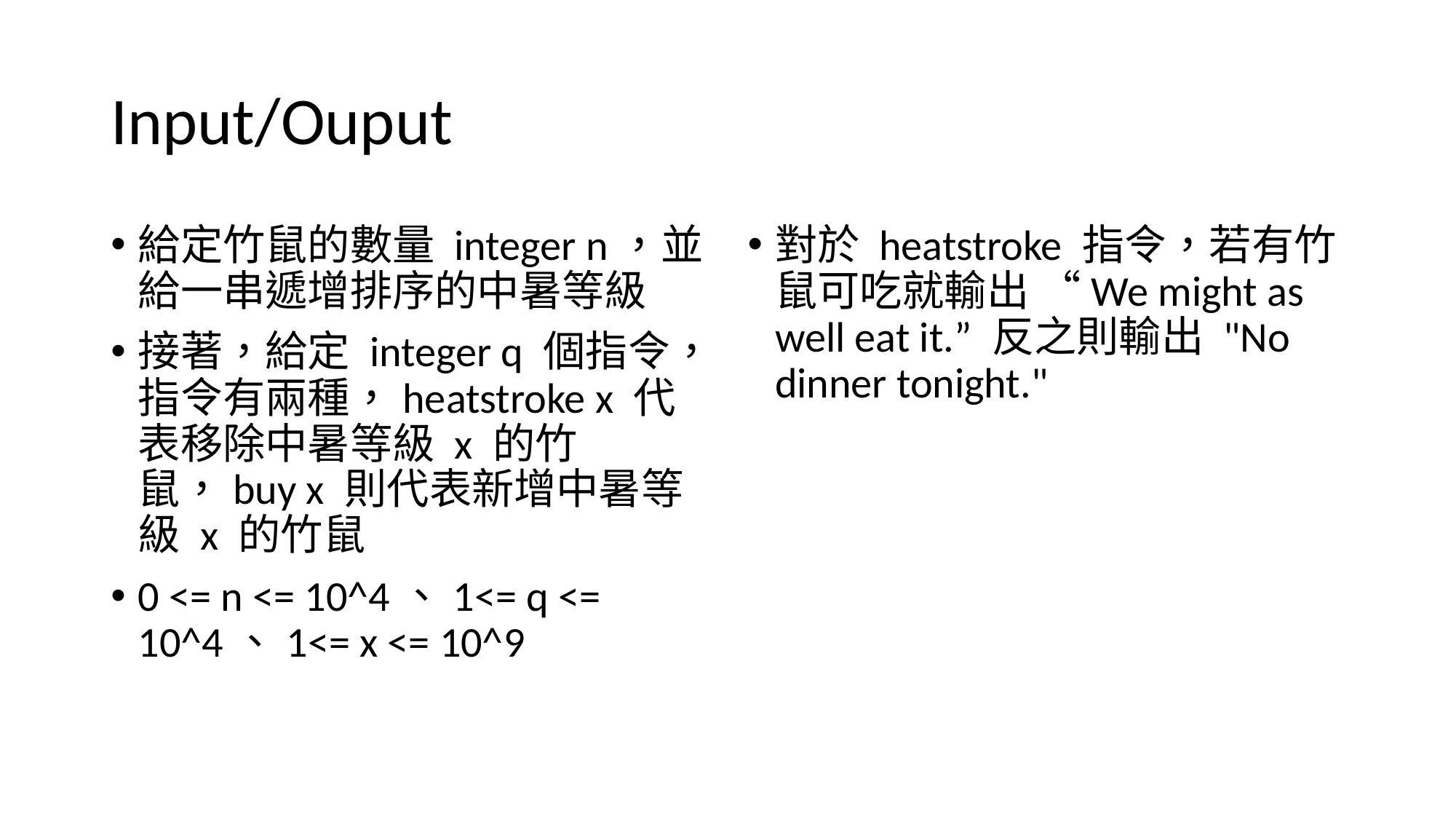

# Input/Ouput
給定竹鼠的數量 integer n，並給一串遞增排序的中暑等級
接著，給定 integer q 個指令，指令有兩種，heatstroke x 代表移除中暑等級 x 的竹鼠，buy x 則代表新增中暑等級 x 的竹鼠
0 <= n <= 10^4、1<= q <= 10^4、1<= x <= 10^9

對於 heatstroke 指令，若有竹鼠可吃就輸出 “We might as well eat it.” 反之則輸出 "No dinner tonight."